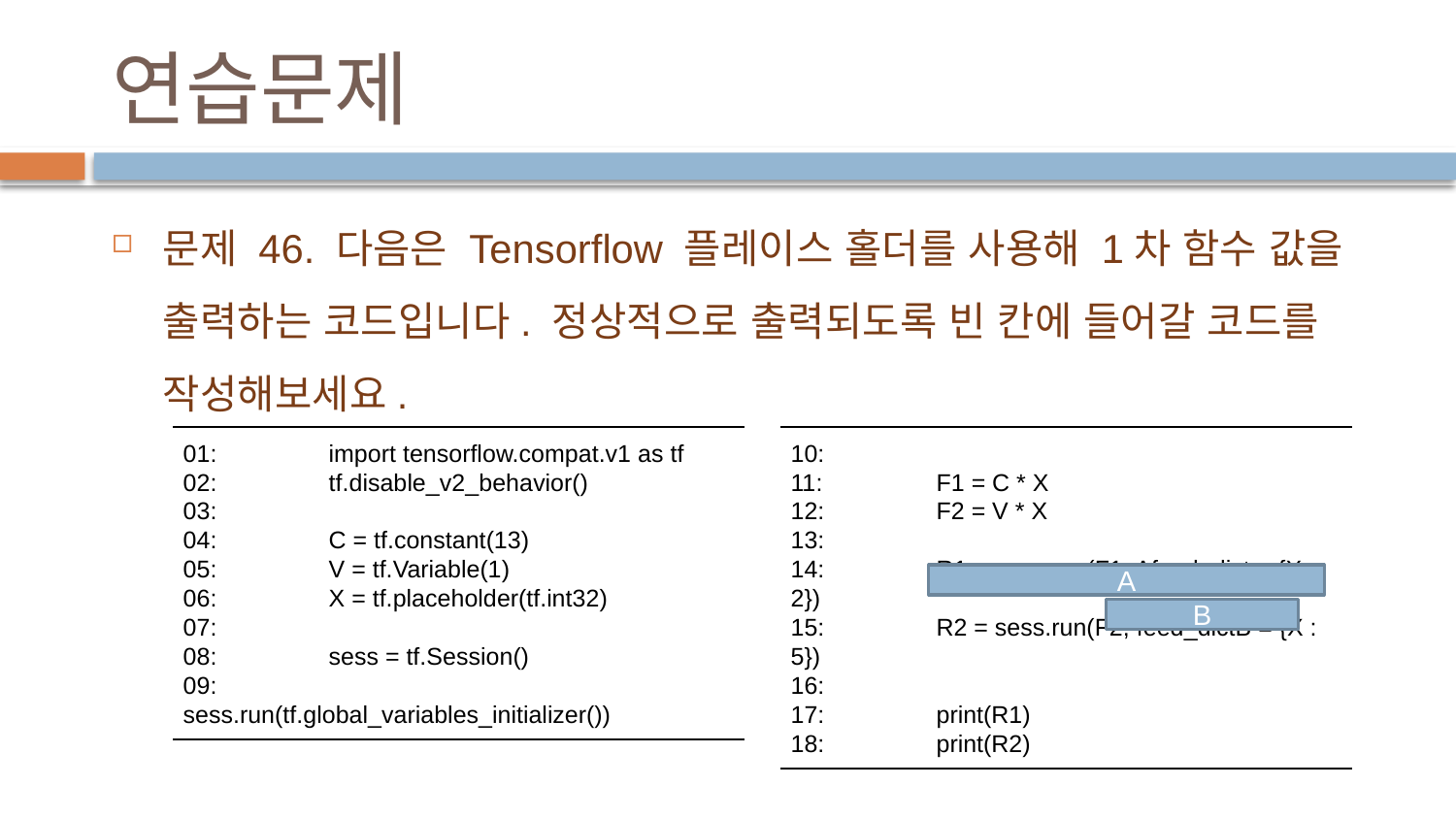

# 연습문제
문제 46. 다음은 Tensorflow 플레이스 홀더를 사용해 1차 함수 값을 출력하는 코드입니다. 정상적으로 출력되도록 빈 칸에 들어갈 코드를 작성해보세요.
| 01: import tensorflow.compat.v1 as tf 02: tf.disable\_v2\_behavior() 03: 04: C = tf.constant(13) 05: V = tf.Variable(1) 06: X = tf.placeholder(tf.int32) 07: 08: sess = tf.Session() 09: sess.run(tf.global\_variables\_initializer()) |
| --- |
| 10: 11: F1 = C \* X 12: F2 = V \* X 13: 14: R1 = sess.run(F1, Afeed\_dict = {X : 2}) 15: R2 = sess.run(F2, feed\_dictB = {X : 5}) 16: 17: print(R1) 18: print(R2) |
| --- |
A
B